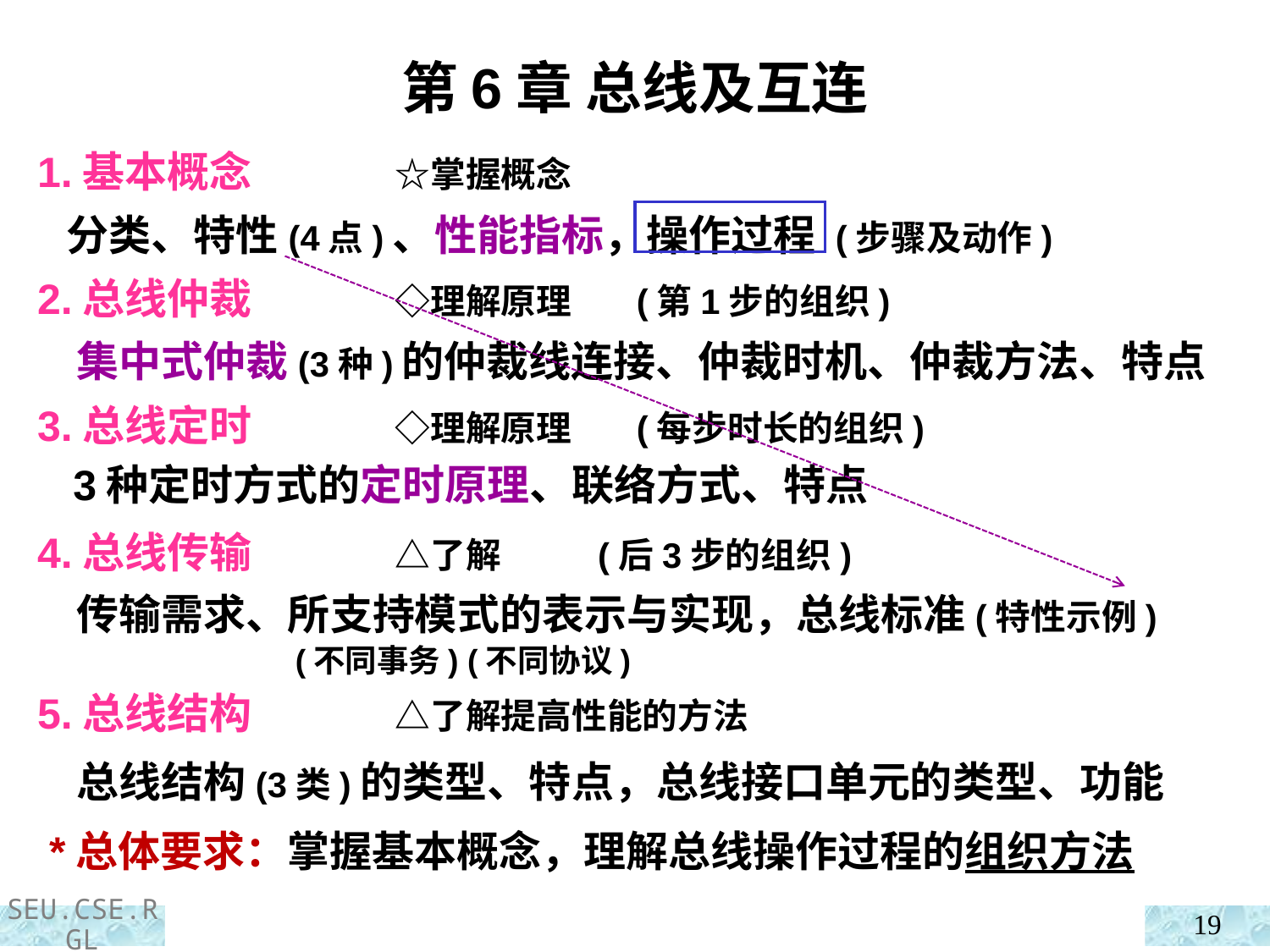

第6章 总线及互连
1.基本概念               ☆掌握概念
  分类、特性(4点)、性能指标，操作过程 (步骤及动作)
2.总线仲裁               ◇理解原理       (第1步的组织)

3.总线定时               ◇理解原理       (每步时长的组织)

4.总线传输               △了解           (后3步的组织)

5.总线结构               △了解提高性能的方法

   集中式仲裁(3种)的仲裁线连接、仲裁时机、仲裁方法、特点
   3种定时方式的定时原理、联络方式、特点
   传输需求、所支持模式的表示与实现，总线标准(特性示例)
                             (不同事务) (不同协议)
   总线结构(3类)的类型、特点，总线接口单元的类型、功能
 *总体要求：掌握基本概念，理解总线操作过程的组织方法
19